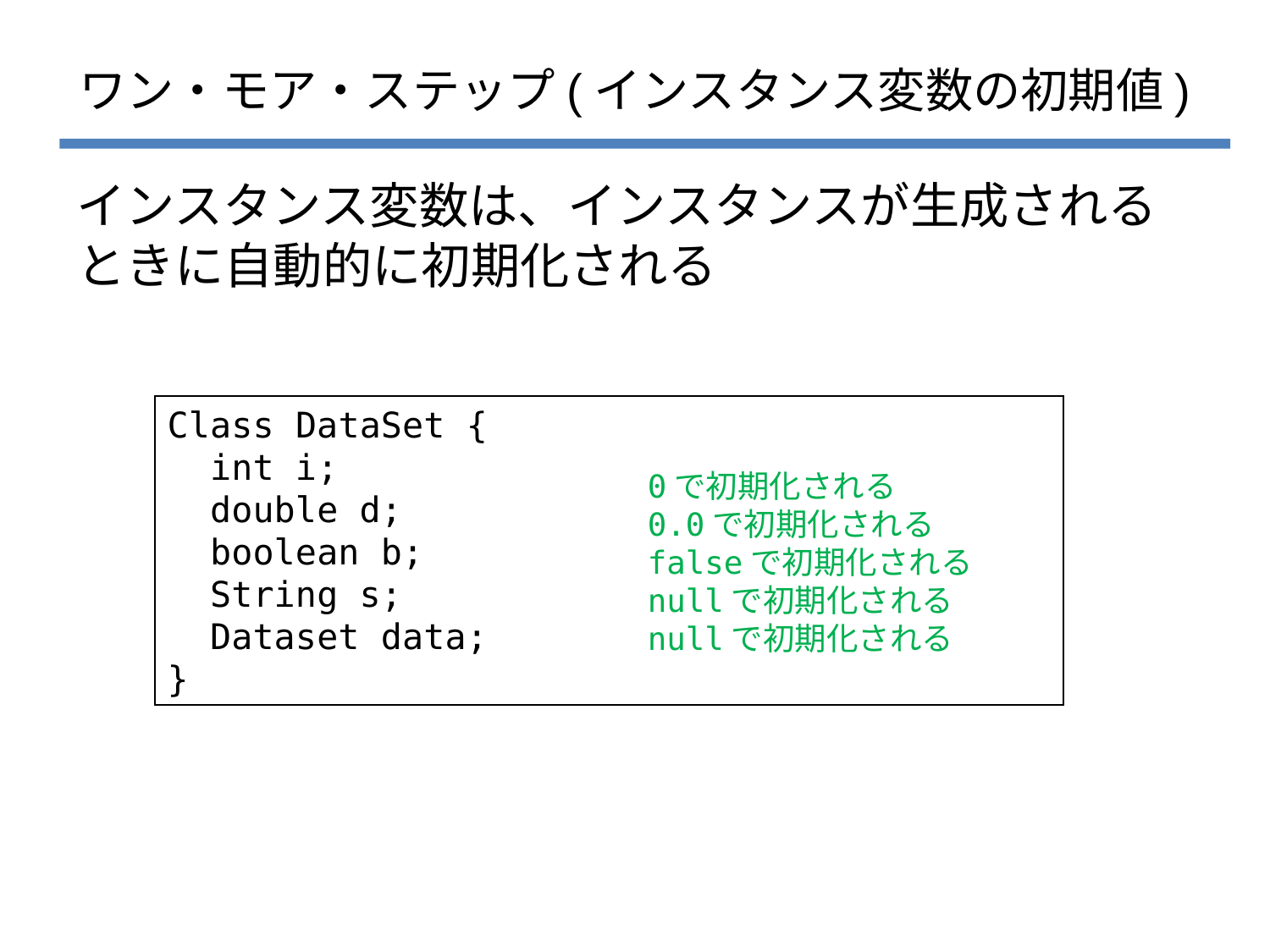

# ワン・モア・ステップ(インスタンス変数の初期値)
インスタンス変数は、インスタンスが生成されるときに自動的に初期化される
Class DataSet {
  int i;
  double d;
  boolean b;
  String s;
  Dataset data;
}
0で初期化される
0.0で初期化される
falseで初期化される
nullで初期化される
nullで初期化される